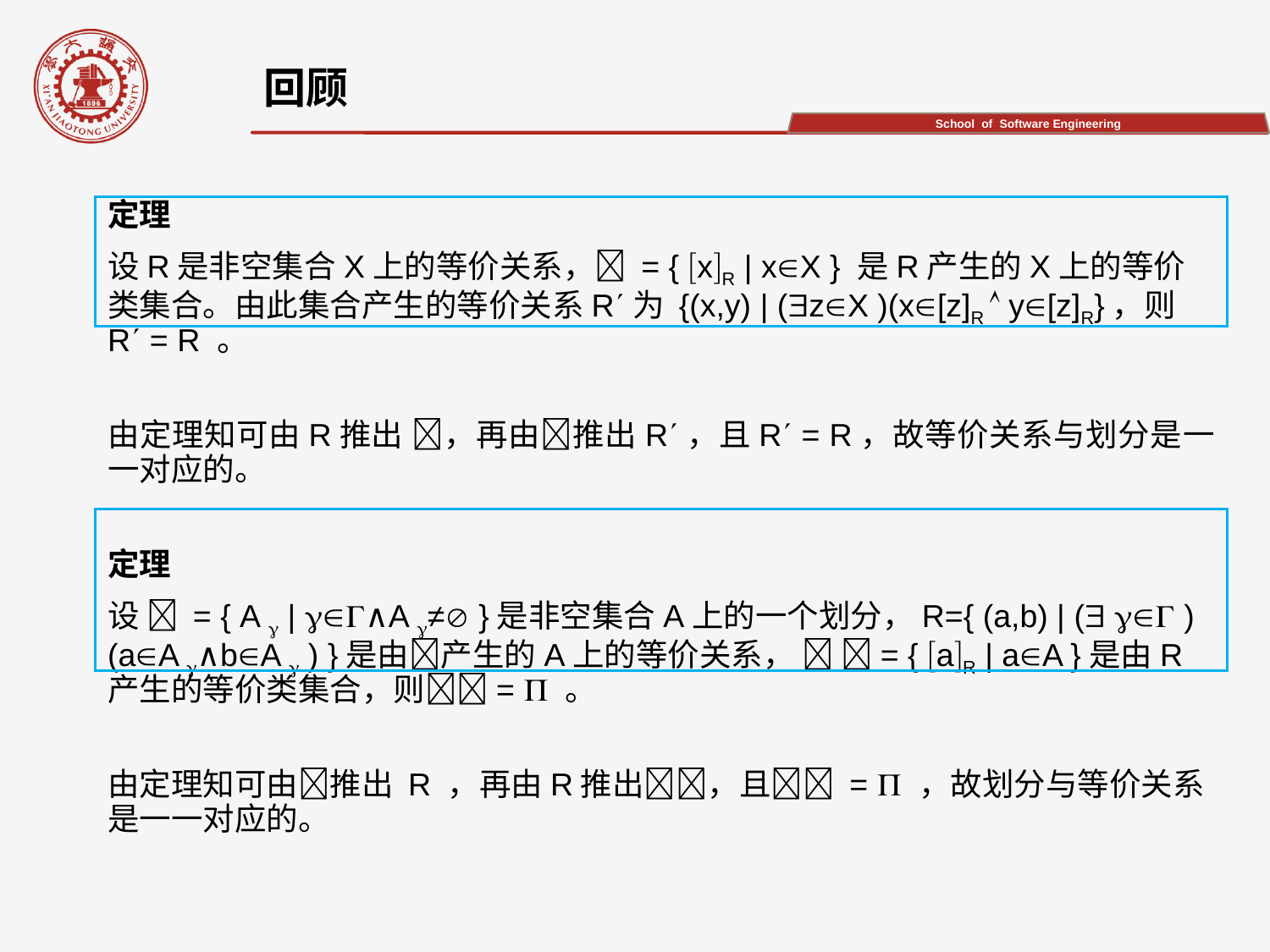

回顾
定理
设R是非空集合X上的等价关系，Π = { [x]R | x∈X } 是R产生的X上的等价类集合。由此集合产生的等价关系R′为 {(x,y) | (∃z∈X )(x∈[z]R ∧ y∈[z]R}，则R′ = R 。

由定理知可由R推出 Π，再由Π推出R′，且R′ = R，故等价关系与划分是一一对应的。

定理
设 Π = { A γ | γ∈Γ∧A γ≠∅ }是非空集合A上的一个划分，R={ (a,b) | (∃ γ∈Γ )(a∈A γ∧b∈A γ ) }是由Π产生的A上的等价关系， Π ′= { [a]R | a∈A }是由R产生的等价类集合，则Π′= Π 。

由定理知可由Π推出 R ，再由R推出Π′，且Π′ = Π ，故划分与等价关系是一一对应的。